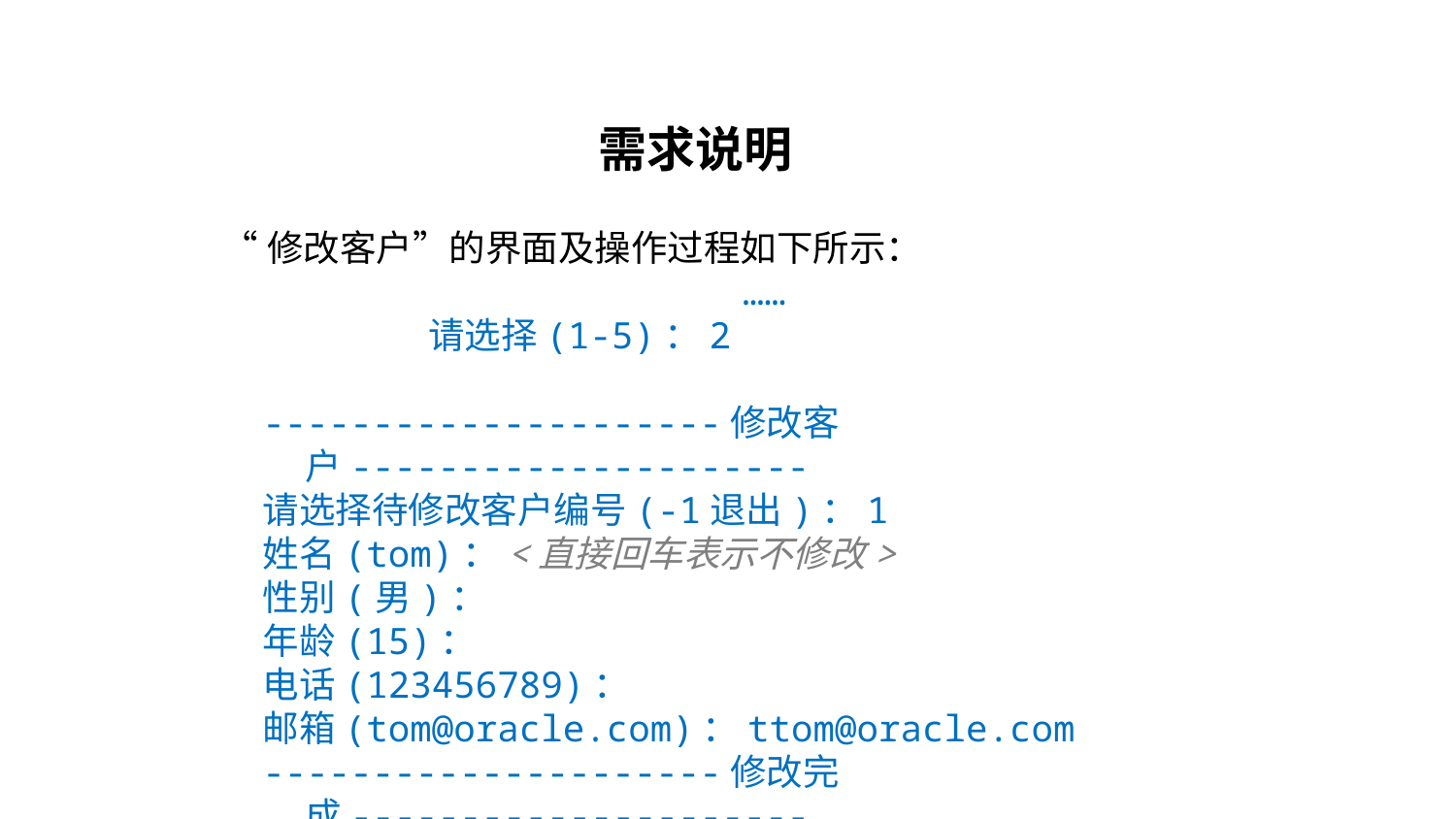

需求说明
“修改客户”的界面及操作过程如下所示：
				……
                   请选择(1-5)：2

---------------------修改客户---------------------
请选择待修改客户编号(-1退出)：1
姓名(tom)：<直接回车表示不修改>
性别(男)：
年龄(15)：
电话(123456789)：
邮箱(tom@oracle.com)：ttom@oracle.com
---------------------修改完成---------------------